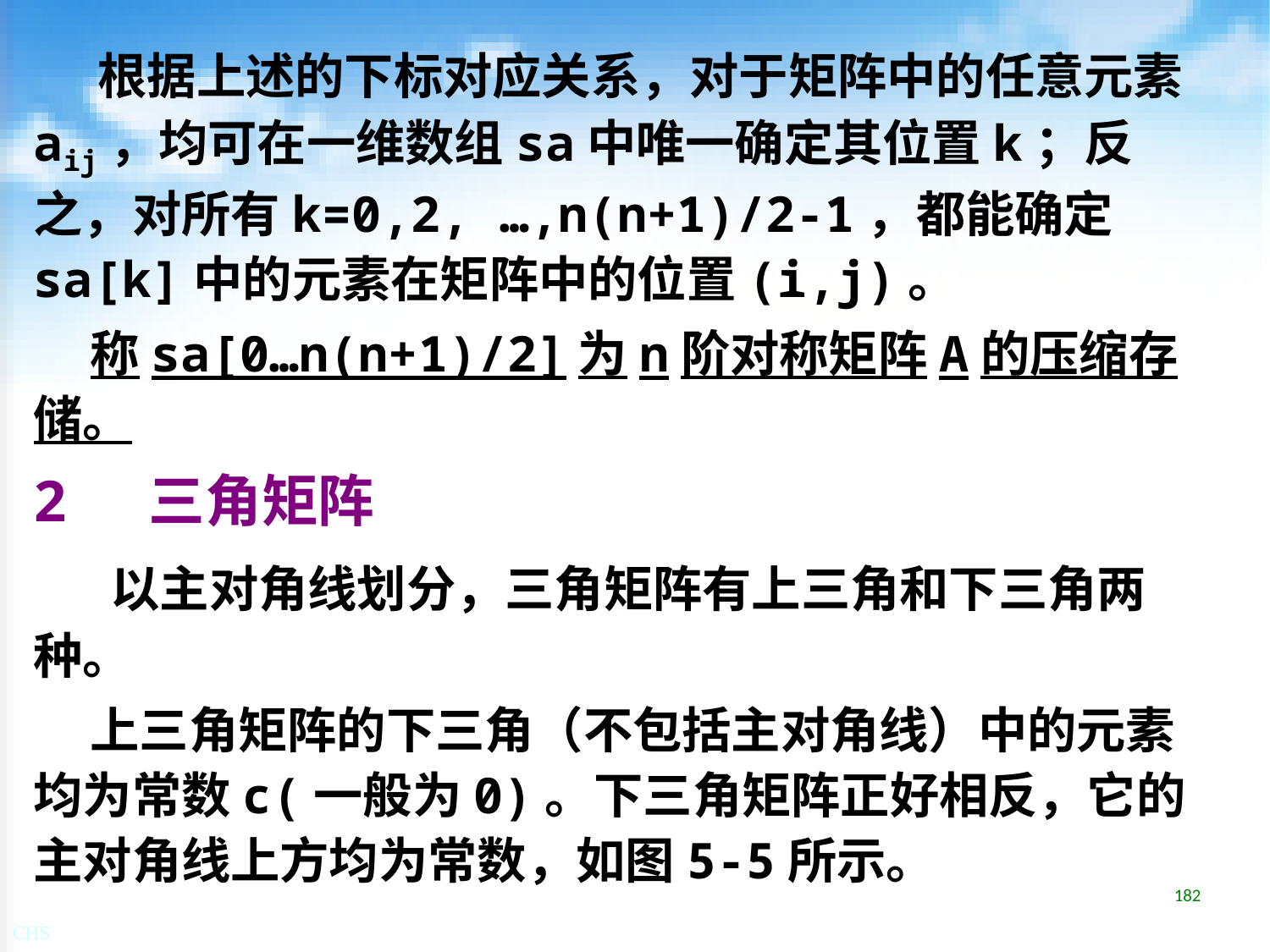

根据上述的下标对应关系，对于矩阵中的任意元素aij，均可在一维数组sa中唯一确定其位置k；反之，对所有k=0,2, …,n(n+1)/2-1，都能确定sa[k]中的元素在矩阵中的位置(i,j)。
    称sa[0…n(n+1)/2]为n阶对称矩阵A的压缩存储。
2  三角矩阵
     以主对角线划分，三角矩阵有上三角和下三角两种。
    上三角矩阵的下三角（不包括主对角线）中的元素均为常数c(一般为0)。下三角矩阵正好相反，它的主对角线上方均为常数，如图5-5所示。
182